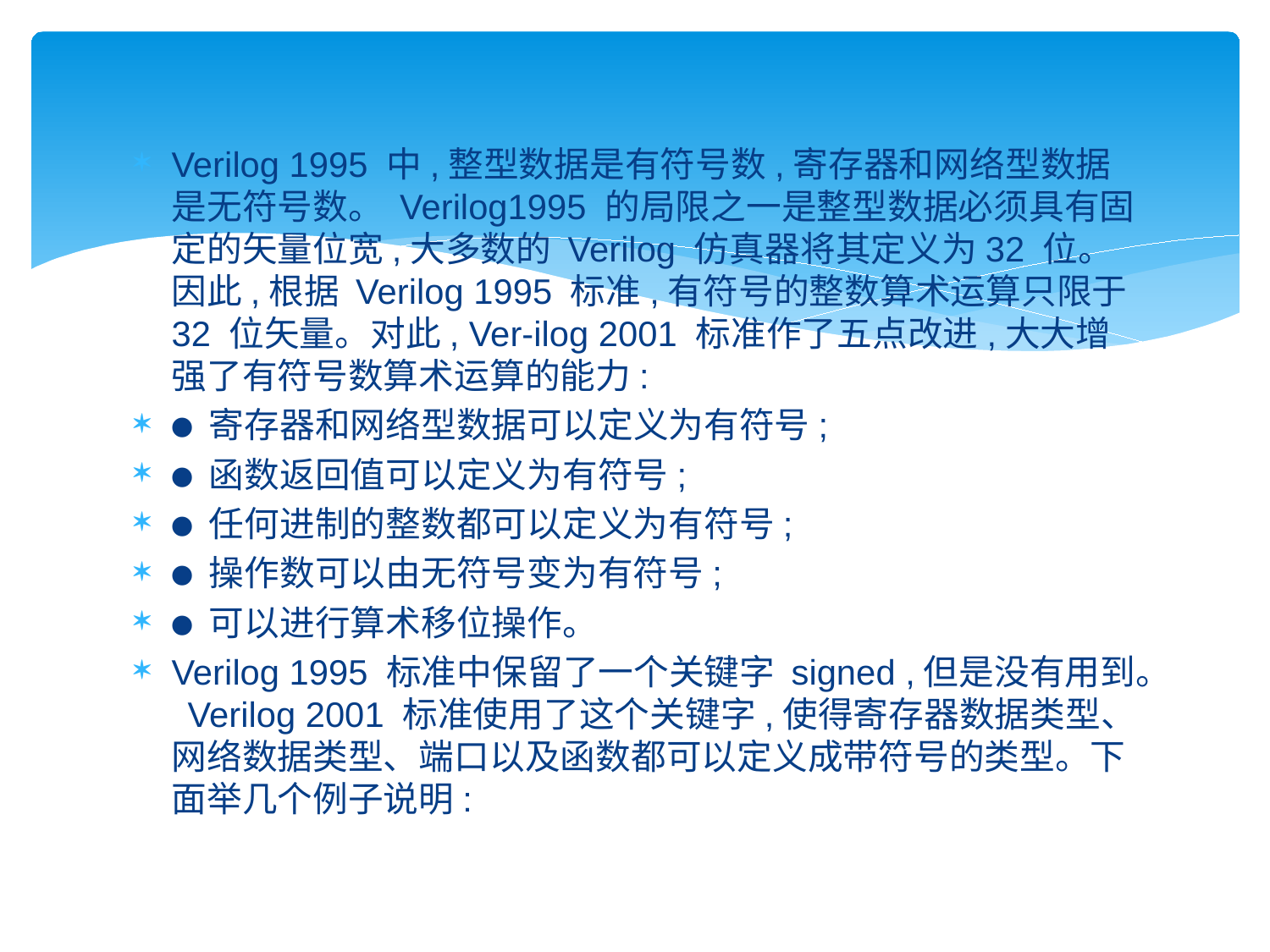

#
Verilog 1995 中,整型数据是有符号数,寄存器和网络型数据是无符号数。 Verilog1995 的局限之一是整型数据必须具有固定的矢量位宽,大多数的 Verilog 仿真器将其定义为32 位。因此,根据 Verilog 1995 标准,有符号的整数算术运算只限于 32 位矢量。对此, Ver-ilog 2001 标准作了五点改进,大大增强了有符号数算术运算的能力:
⚫ 寄存器和网络型数据可以定义为有符号;
⚫ 函数返回值可以定义为有符号;
⚫ 任何进制的整数都可以定义为有符号;
⚫ 操作数可以由无符号变为有符号;
⚫ 可以进行算术移位操作。
Verilog 1995 标准中保留了一个关键字 signed ,但是没有用到。 Verilog 2001 标准使用了这个关键字,使得寄存器数据类型、网络数据类型、端口以及函数都可以定义成带符号的类型。下面举几个例子说明: